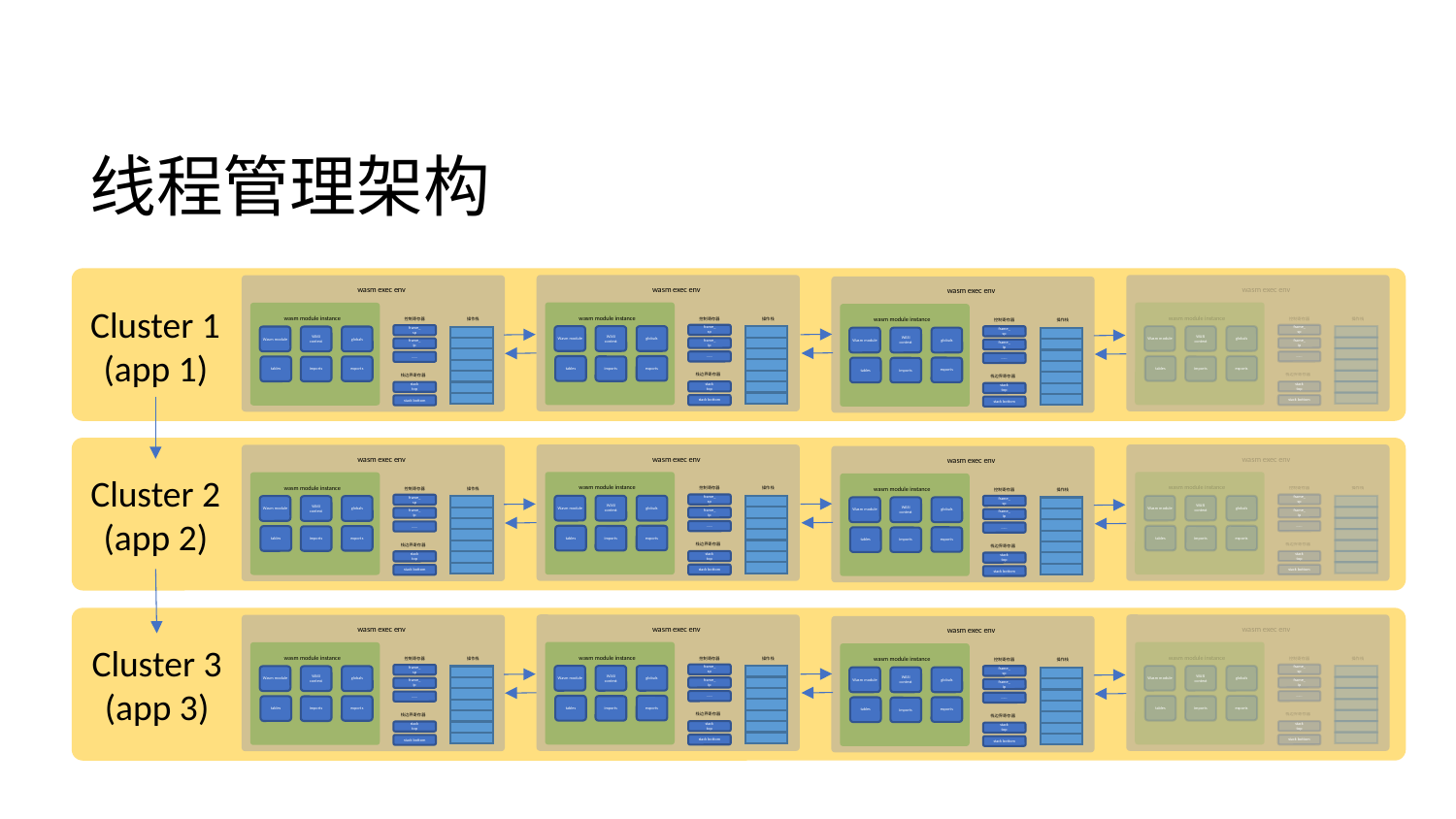

# 线程管理架构

wasm exec env

wasm module instance
控制寄存器
操作栈
frame_sp
Wasm module
WASI
context
globals

frame_ip
……
tables
exports
imports
栈边界寄存器
stack top
stack bottom

wasm exec env

wasm module instance
控制寄存器
操作栈
frame_sp
Wasm module
WASI
context
globals

frame_ip
……
tables
exports
imports
栈边界寄存器
stack top
stack bottom

wasm exec env

wasm module instance
控制寄存器
操作栈
frame_sp
Wasm module
WASI
context
globals

frame_ip
……
tables
exports
imports
栈边界寄存器
stack top
stack bottom

wasm exec env

wasm module instance
控制寄存器
操作栈
frame_sp
Wasm module
WASI
context
globals

frame_ip
……
tables
exports
imports
栈边界寄存器
stack top
stack bottom
Cluster 1
(app 1)

wasm exec env

wasm module instance
控制寄存器
操作栈
frame_sp
Wasm module
WASI
context
globals

frame_ip
……
tables
exports
imports
栈边界寄存器
stack top
stack bottom

wasm exec env

wasm module instance
控制寄存器
操作栈
frame_sp
Wasm module
WASI
context
globals

frame_ip
……
tables
exports
imports
栈边界寄存器
stack top
stack bottom

wasm exec env

wasm module instance
控制寄存器
操作栈
frame_sp
Wasm module
WASI
context
globals

frame_ip
……
tables
exports
imports
栈边界寄存器
stack top
stack bottom

wasm exec env

wasm module instance
控制寄存器
操作栈
frame_sp
Wasm module
WASI
context
globals

frame_ip
……
tables
exports
imports
栈边界寄存器
stack top
stack bottom
Cluster 2
(app 2)

wasm exec env

wasm module instance
控制寄存器
操作栈
frame_sp
Wasm module
WASI
context
globals

frame_ip
……
tables
exports
imports
栈边界寄存器
stack top
stack bottom

wasm exec env

wasm module instance
控制寄存器
操作栈
frame_sp
Wasm module
WASI
context
globals

frame_ip
……
tables
exports
imports
栈边界寄存器
stack top
stack bottom

wasm exec env

wasm module instance
控制寄存器
操作栈
frame_sp
Wasm module
WASI
context
globals

frame_ip
……
tables
exports
imports
栈边界寄存器
stack top
stack bottom

wasm exec env

wasm module instance
控制寄存器
操作栈
frame_sp
Wasm module
WASI
context
globals

frame_ip
……
tables
exports
imports
栈边界寄存器
stack top
stack bottom
Cluster 3
(app 3)